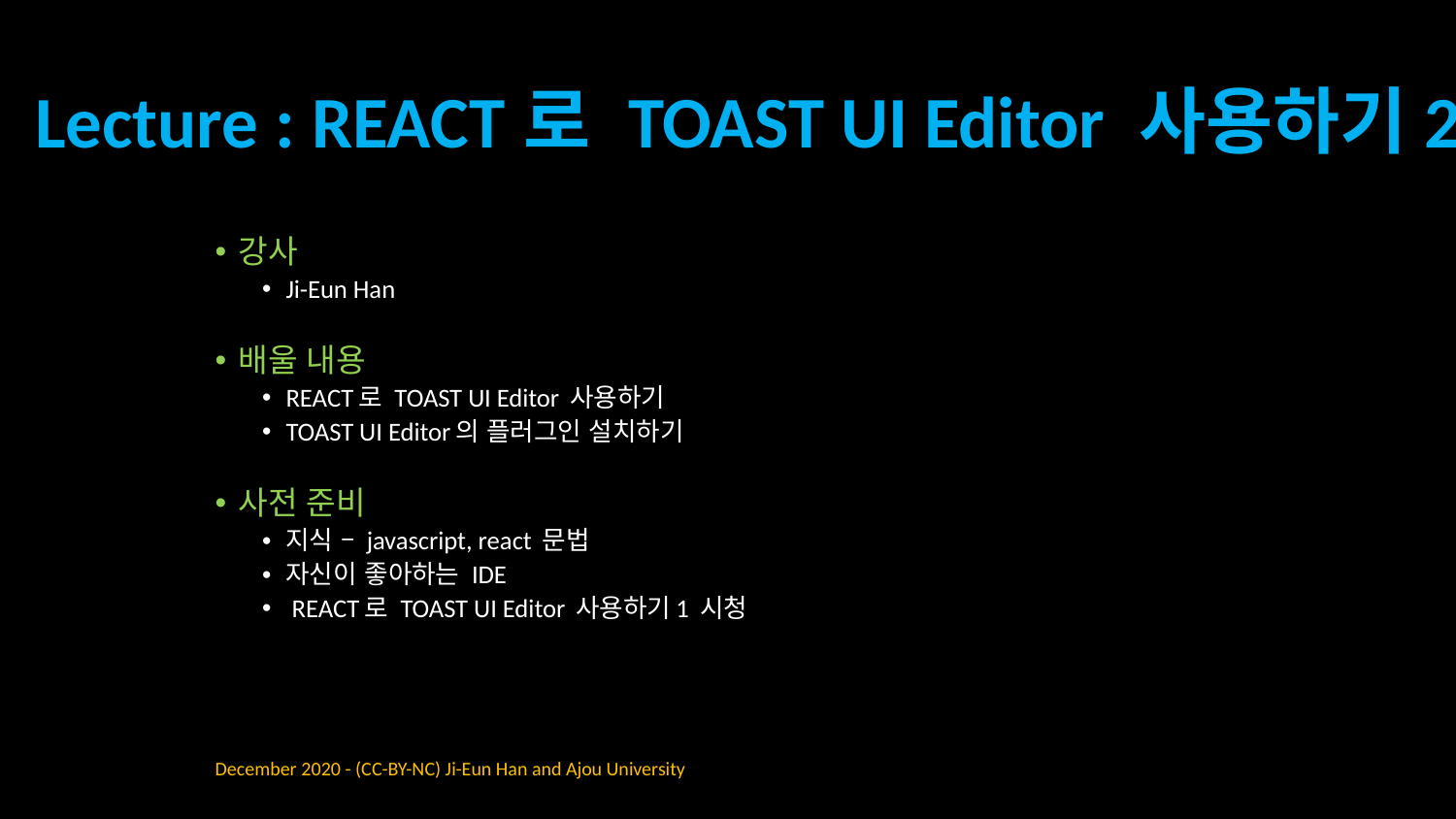

# Lecture : REACT로 TOAST UI Editor 사용하기2
강사
Ji-Eun Han
배울 내용
REACT로 TOAST UI Editor 사용하기
TOAST UI Editor의 플러그인 설치하기
사전 준비
지식 – javascript, react 문법
자신이 좋아하는 IDE
 REACT로 TOAST UI Editor 사용하기1 시청

December 2020 - (CC-BY-NC) Ji-Eun Han and Ajou University